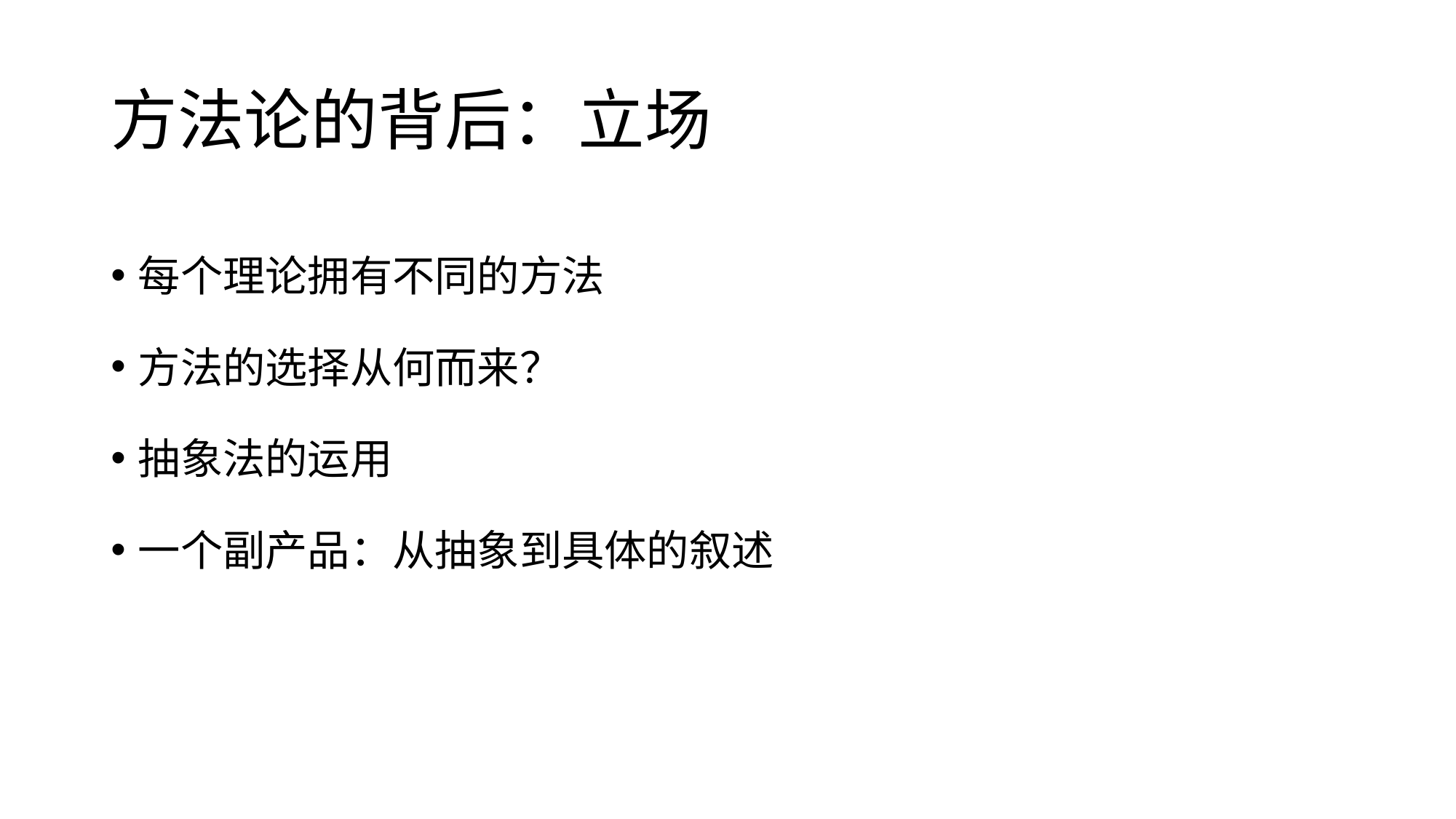

# 方法论的背后：立场
每个理论拥有不同的方法
方法的选择从何而来？
抽象法的运用
一个副产品：从抽象到具体的叙述